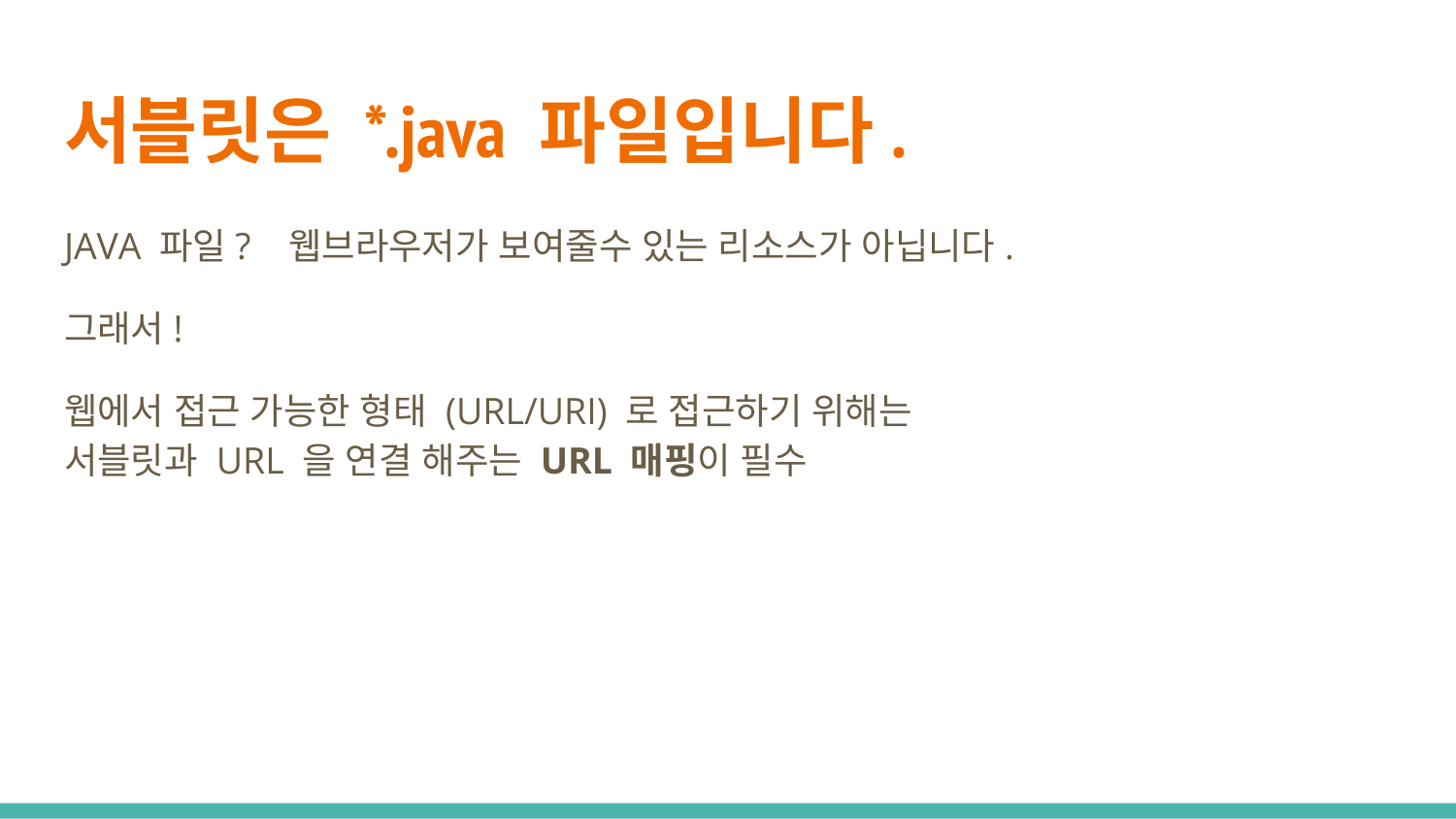

# 서블릿은 *.java 파일입니다.
JAVA 파일?   웹브라우저가 보여줄수 있는 리소스가 아닙니다.
그래서!
웹에서 접근 가능한 형태 (URL/URI) 로 접근하기 위해는
서블릿과 URL 을 연결 해주는 URL 매핑이 필수